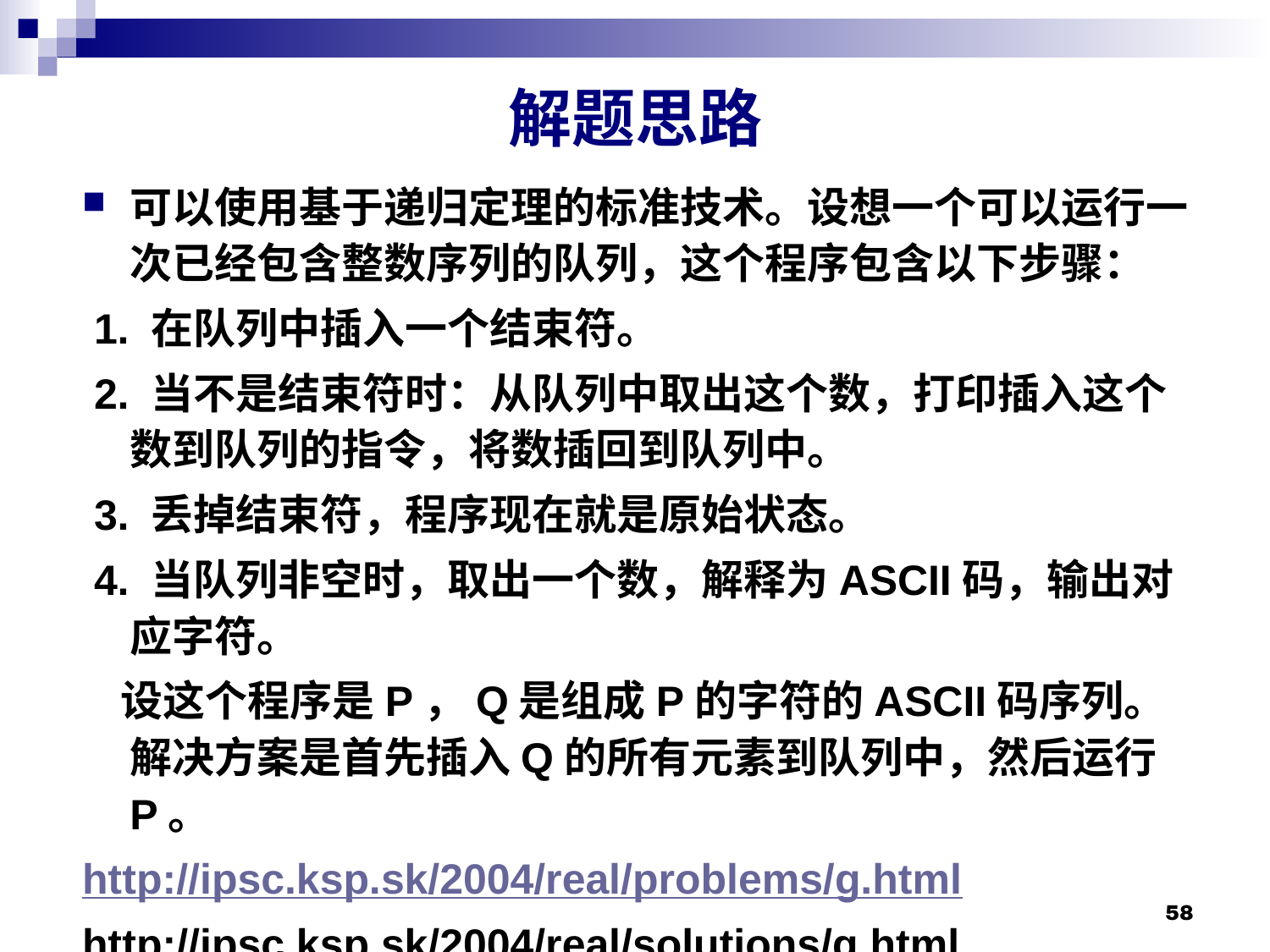

# 解题思路
可以使用基于递归定理的标准技术。设想一个可以运行一次已经包含整数序列的队列，这个程序包含以下步骤：
 1. 在队列中插入一个结束符。
 2. 当不是结束符时：从队列中取出这个数，打印插入这个数到队列的指令，将数插回到队列中。
 3. 丢掉结束符，程序现在就是原始状态。
 4. 当队列非空时，取出一个数，解释为ASCII码，输出对应字符。
   设这个程序是P，Q是组成P的字符的ASCII码序列。解决方案是首先插入Q的所有元素到队列中，然后运行P。
http://ipsc.ksp.sk/2004/real/problems/g.html
http://ipsc.ksp.sk/2004/real/solutions/g.html
58